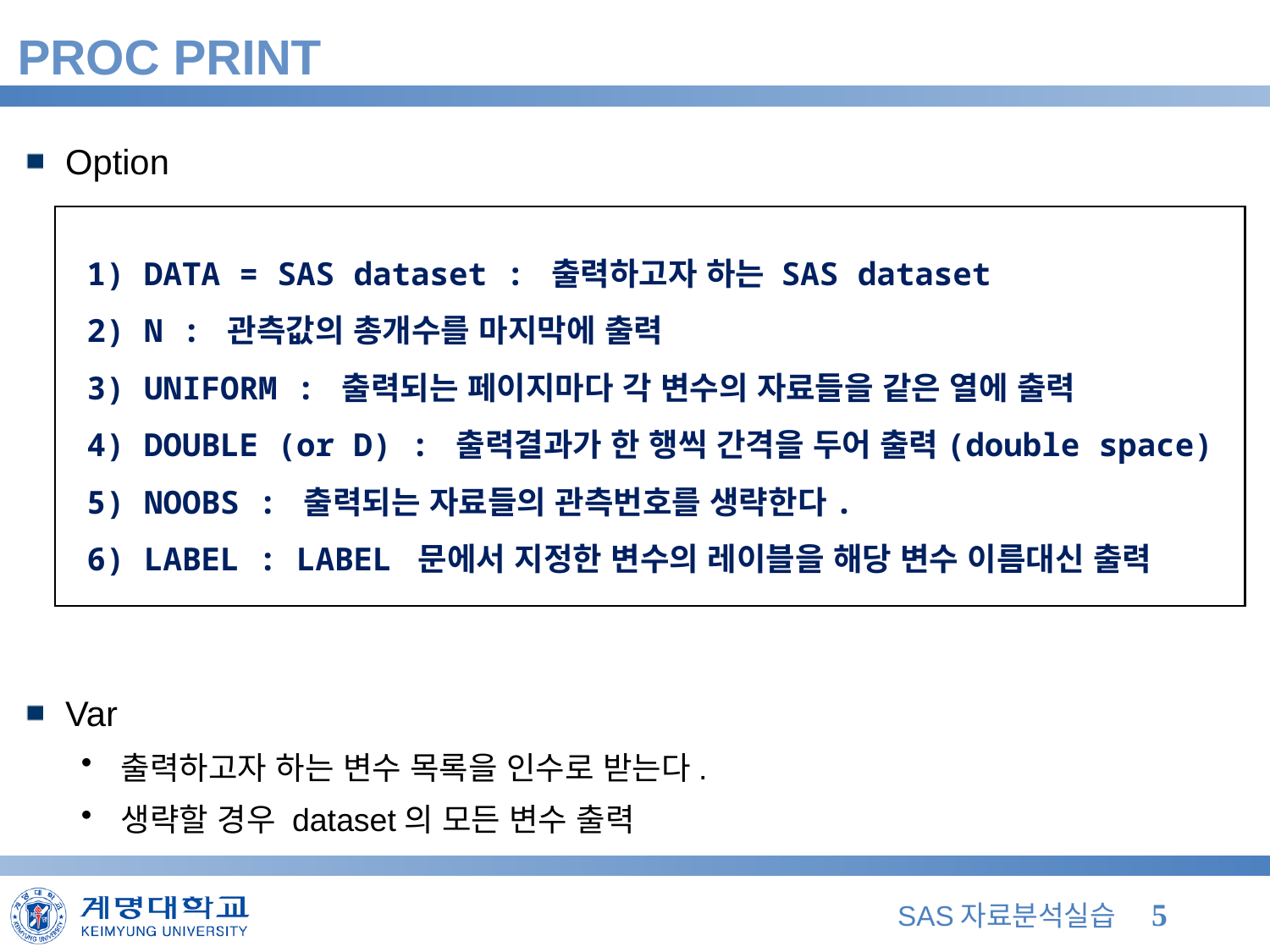

# PROC PRINT
Option

Var
출력하고자 하는 변수 목록을 인수로 받는다.
생략할 경우 dataset의 모든 변수 출력
 1) DATA = SAS dataset : 출력하고자 하는 SAS dataset
 2) N : 관측값의 총개수를 마지막에 출력
 3) UNIFORM : 출력되는 페이지마다 각 변수의 자료들을 같은 열에 출력
 4) DOUBLE (or D) : 출력결과가 한 행씩 간격을 두어 출력(double space)
 5) NOOBS : 출력되는 자료들의 관측번호를 생략한다.
 6) LABEL : LABEL 문에서 지정한 변수의 레이블을 해당 변수 이름대신 출력